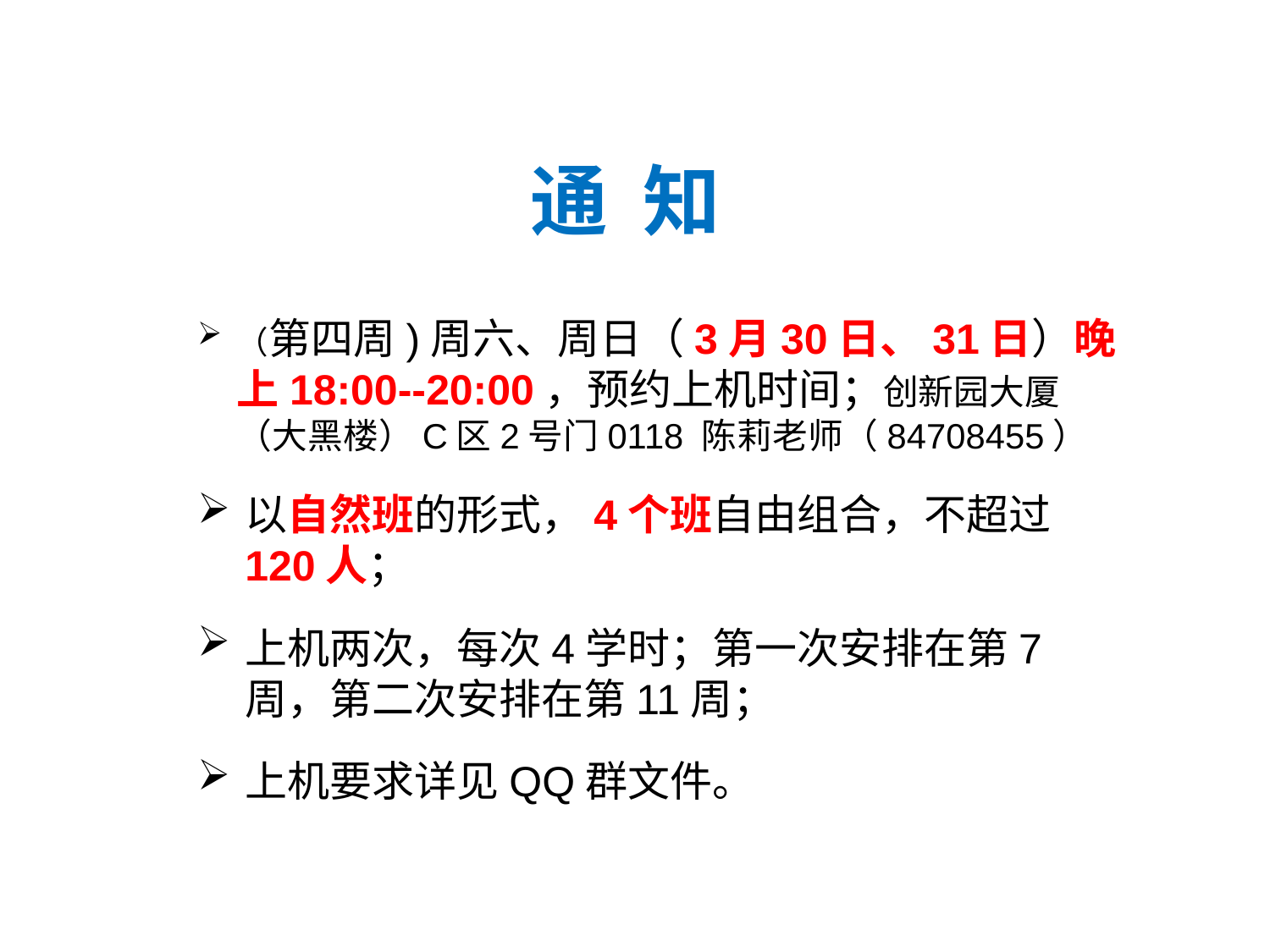

通  知
（第四周)周六、周日（3月30日、31日）晚上18:00--20:00，预约上机时间；创新园大厦（大黑楼）C区2号门0118 陈莉老师（84708455）
以自然班的形式，4个班自由组合，不超过120人；
上机两次，每次4学时；第一次安排在第7周，第二次安排在第11周；
上机要求详见QQ群文件。